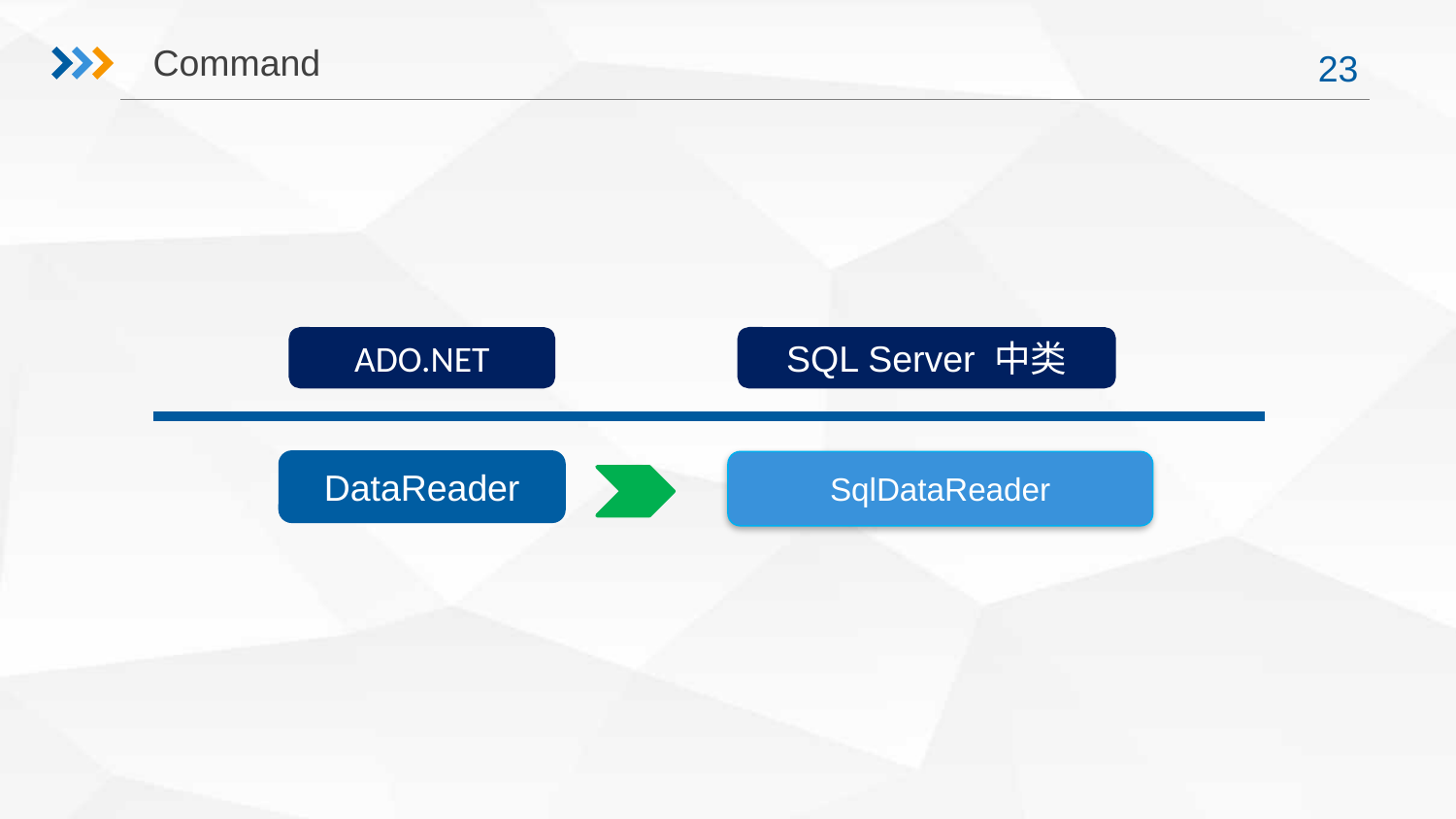

Command
ADO.NET
SQL Server 中类
SqlDataReader
DataReader